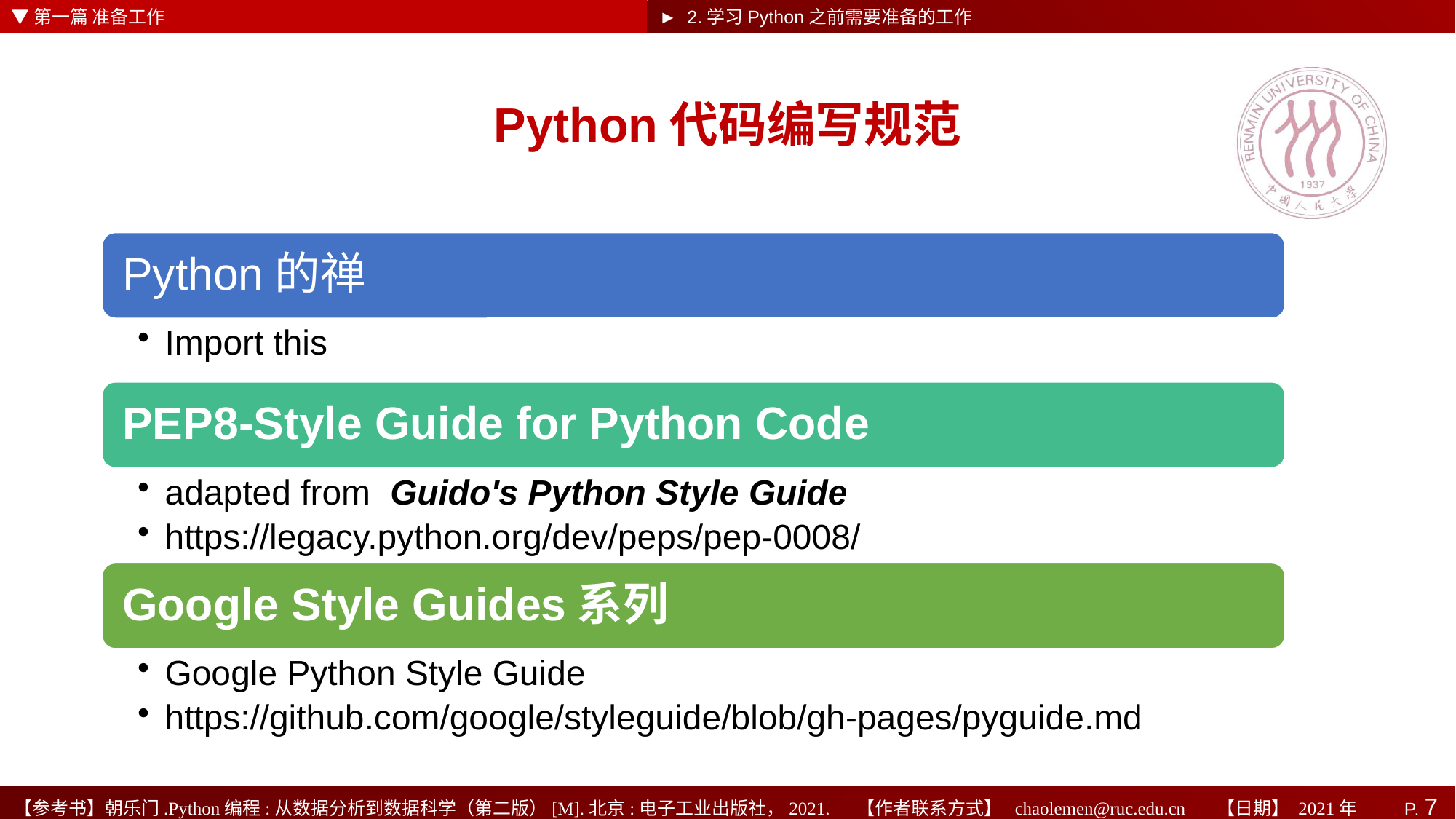

▼第一篇 准备工作
►  2.学习Python之前需要准备的工作
# Python代码编写规范
Python的禅
Import this
PEP8-Style Guide for Python Code
adapted from  Guido's Python Style Guide
https://legacy.python.org/dev/peps/pep-0008/
Google Style Guides系列
Google Python Style Guide
https://github.com/google/styleguide/blob/gh-pages/pyguide.md